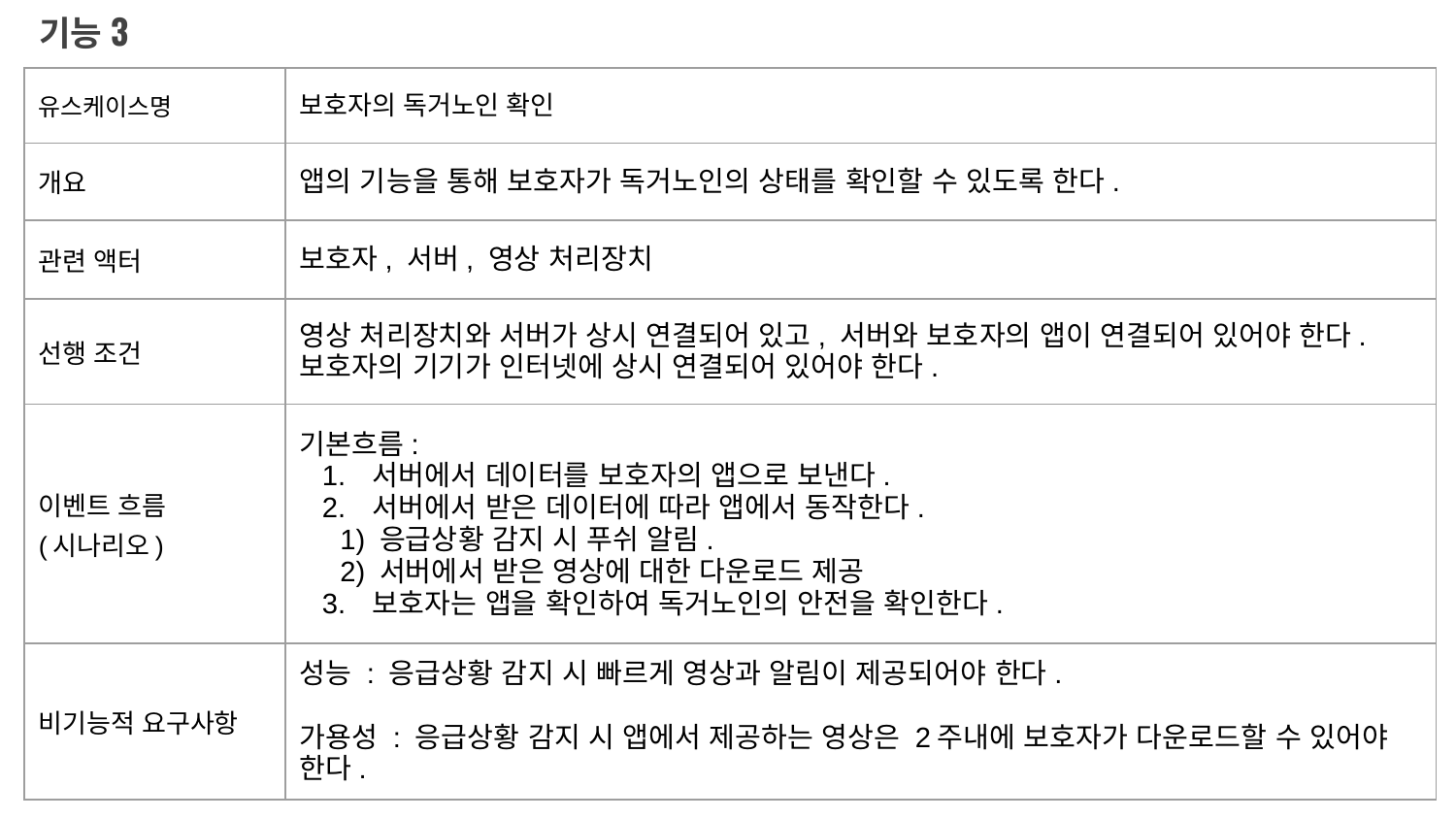

# 기능3
| 유스케이스명 | 보호자의 독거노인 확인 |
| --- | --- |
| 개요 | 앱의 기능을 통해 보호자가 독거노인의 상태를 확인할 수 있도록 한다. |
| 관련 액터 | 보호자, 서버, 영상 처리장치 |
| 선행 조건 | 영상 처리장치와 서버가 상시 연결되어 있고, 서버와 보호자의 앱이 연결되어 있어야 한다. 보호자의 기기가 인터넷에 상시 연결되어 있어야 한다. |
| 이벤트 흐름 (시나리오) | 기본흐름: 서버에서 데이터를 보호자의 앱으로 보낸다. 서버에서 받은 데이터에 따라 앱에서 동작한다. 1) 응급상황 감지 시 푸쉬 알림. 2) 서버에서 받은 영상에 대한 다운로드 제공 보호자는 앱을 확인하여 독거노인의 안전을 확인한다. |
| 비기능적 요구사항 | 성능 : 응급상황 감지 시 빠르게 영상과 알림이 제공되어야 한다. 가용성 : 응급상황 감지 시 앱에서 제공하는 영상은 2주내에 보호자가 다운로드할 수 있어야 한다. |